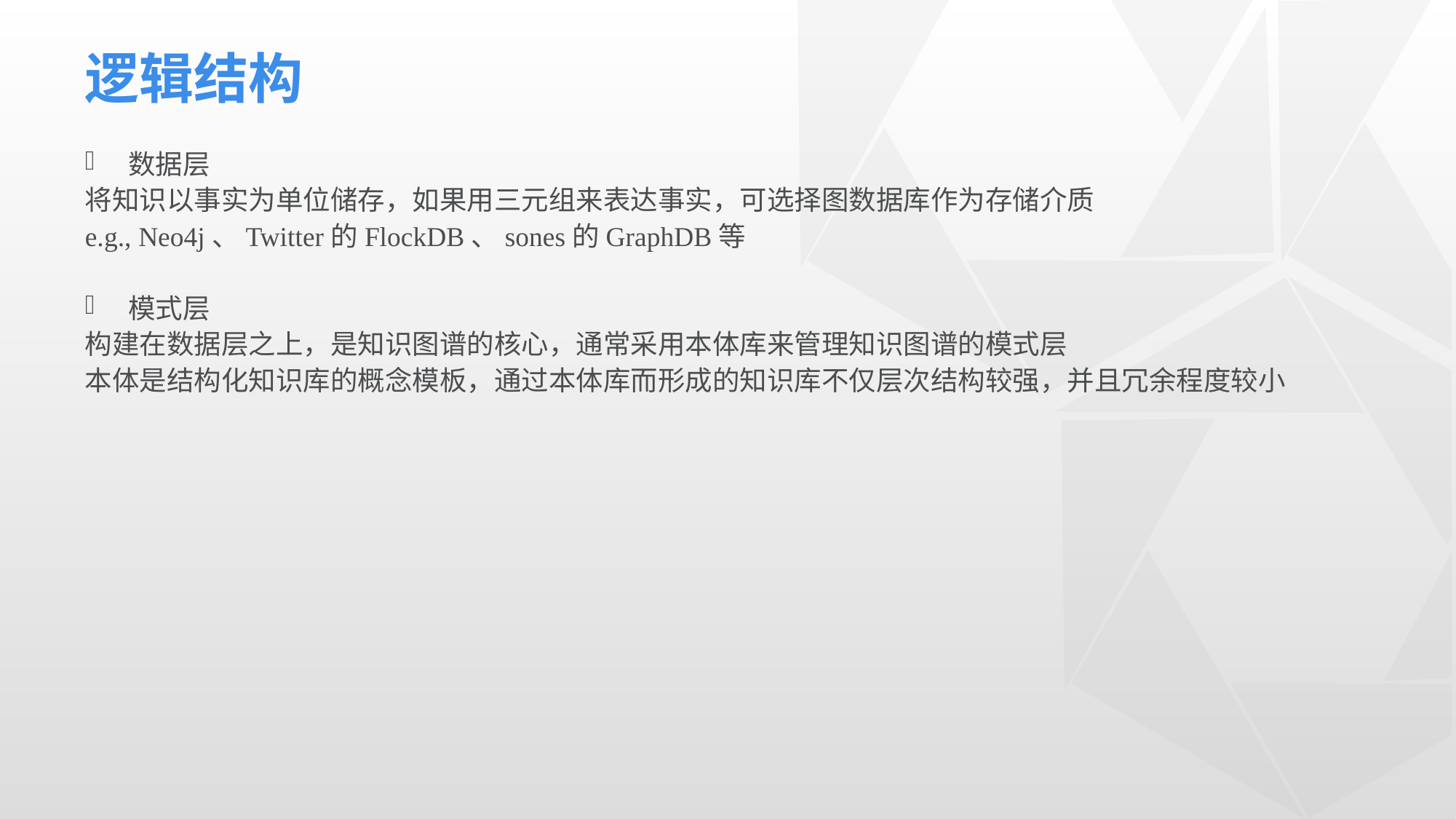

# 逻辑结构
数据层
将知识以事实为单位储存，如果用三元组来表达事实，可选择图数据库作为存储介质
e.g., Neo4j、Twitter的FlockDB、sones的GraphDB等

模式层
构建在数据层之上，是知识图谱的核心，通常采用本体库来管理知识图谱的模式层
本体是结构化知识库的概念模板，通过本体库而形成的知识库不仅层次结构较强，并且冗余程度较小